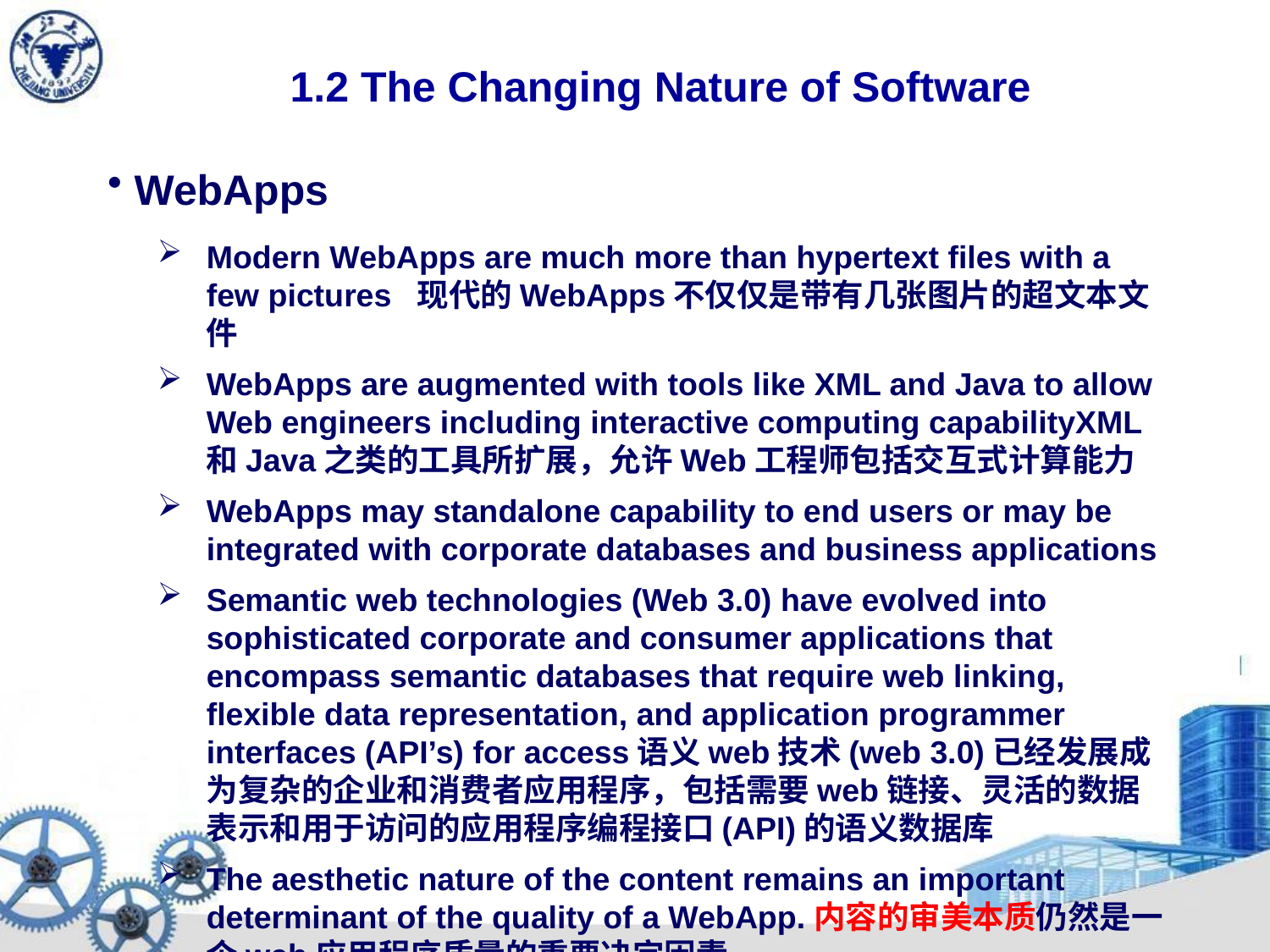

# 1.2 The Changing Nature of Software
 WebApps
Modern WebApps are much more than hypertext files with a few pictures  现代的WebApps不仅仅是带有几张图片的超文本文件
WebApps are augmented with tools like XML and Java to allow Web engineers including interactive computing capabilityXML和Java之类的工具所扩展，允许Web工程师包括交互式计算能力
WebApps may standalone capability to end users or may be integrated with corporate databases and business applications
Semantic web technologies (Web 3.0) have evolved into sophisticated corporate and consumer applications that encompass semantic databases that require web linking, flexible data representation, and application programmer interfaces (API’s) for access语义web技术(web 3.0)已经发展成为复杂的企业和消费者应用程序，包括需要web链接、灵活的数据表示和用于访问的应用程序编程接口(API)的语义数据库
The aesthetic nature of the content remains an important determinant of the quality of a WebApp.内容的审美本质仍然是一个web应用程序质量的重要决定因素。